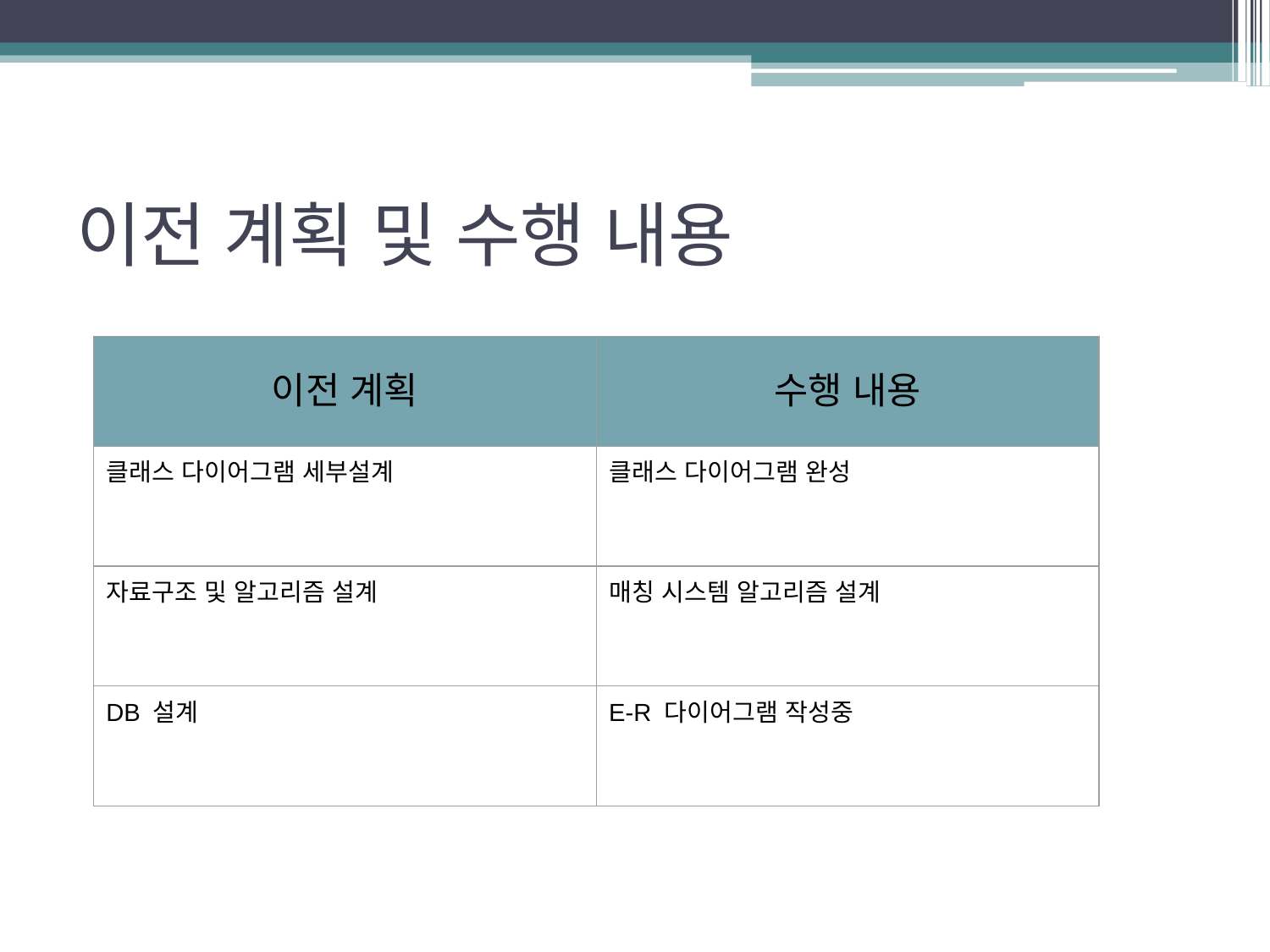

# 이전 계획 및 수행 내용
| 이전 계획 | 수행 내용 |
| --- | --- |
| 클래스 다이어그램 세부설계 | 클래스 다이어그램 완성 |
| 자료구조 및 알고리즘 설계 | 매칭 시스템 알고리즘 설계 |
| DB 설계 | E-R 다이어그램 작성중 |